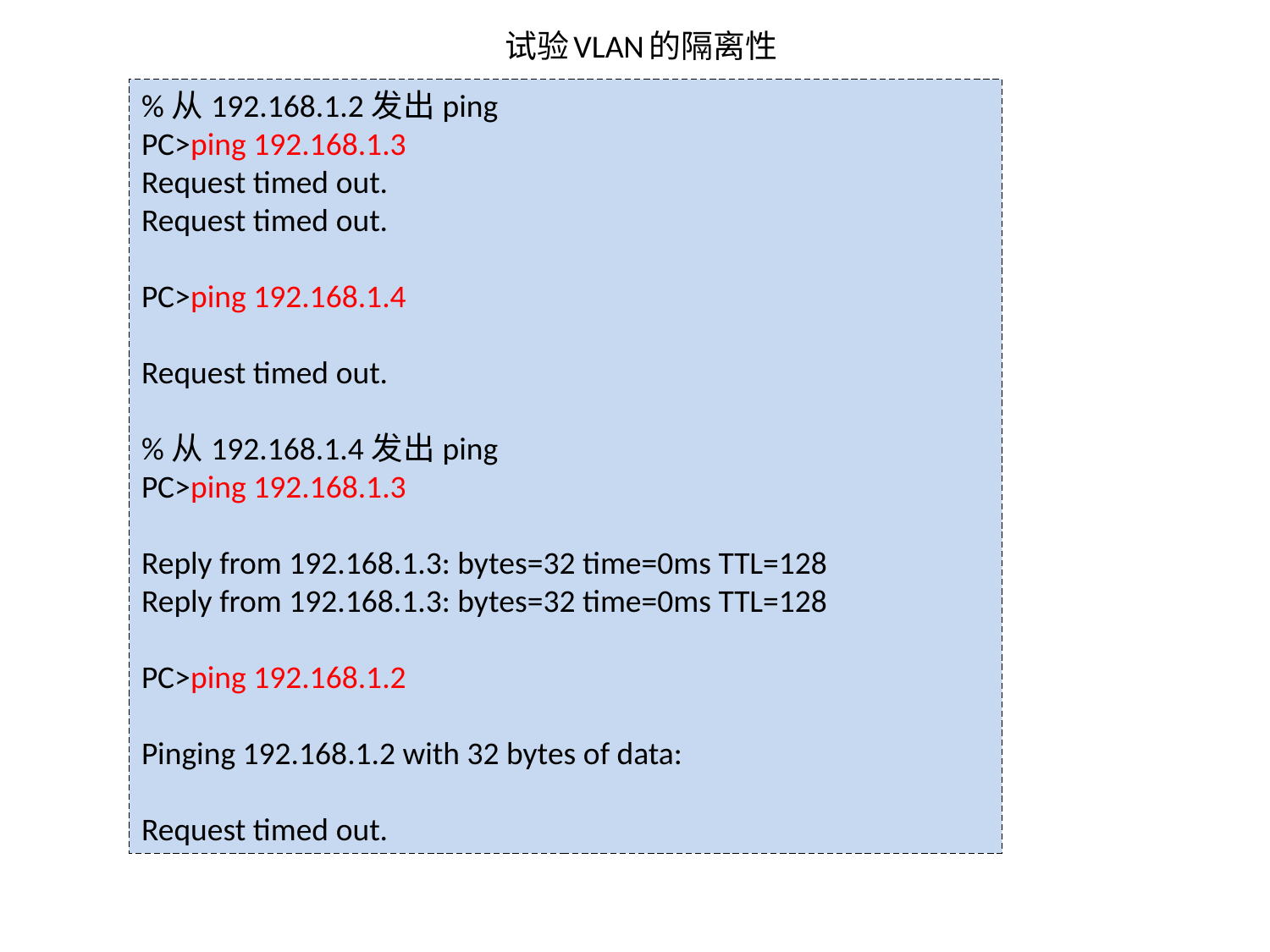

# 试验VLAN的隔离性
%从192.168.1.2发出ping
PC>ping 192.168.1.3
Request timed out.
Request timed out.

PC>ping 192.168.1.4

Request timed out.

%从192.168.1.4发出ping
PC>ping 192.168.1.3

Reply from 192.168.1.3: bytes=32 time=0ms TTL=128
Reply from 192.168.1.3: bytes=32 time=0ms TTL=128

PC>ping 192.168.1.2

Pinging 192.168.1.2 with 32 bytes of data:

Request timed out.